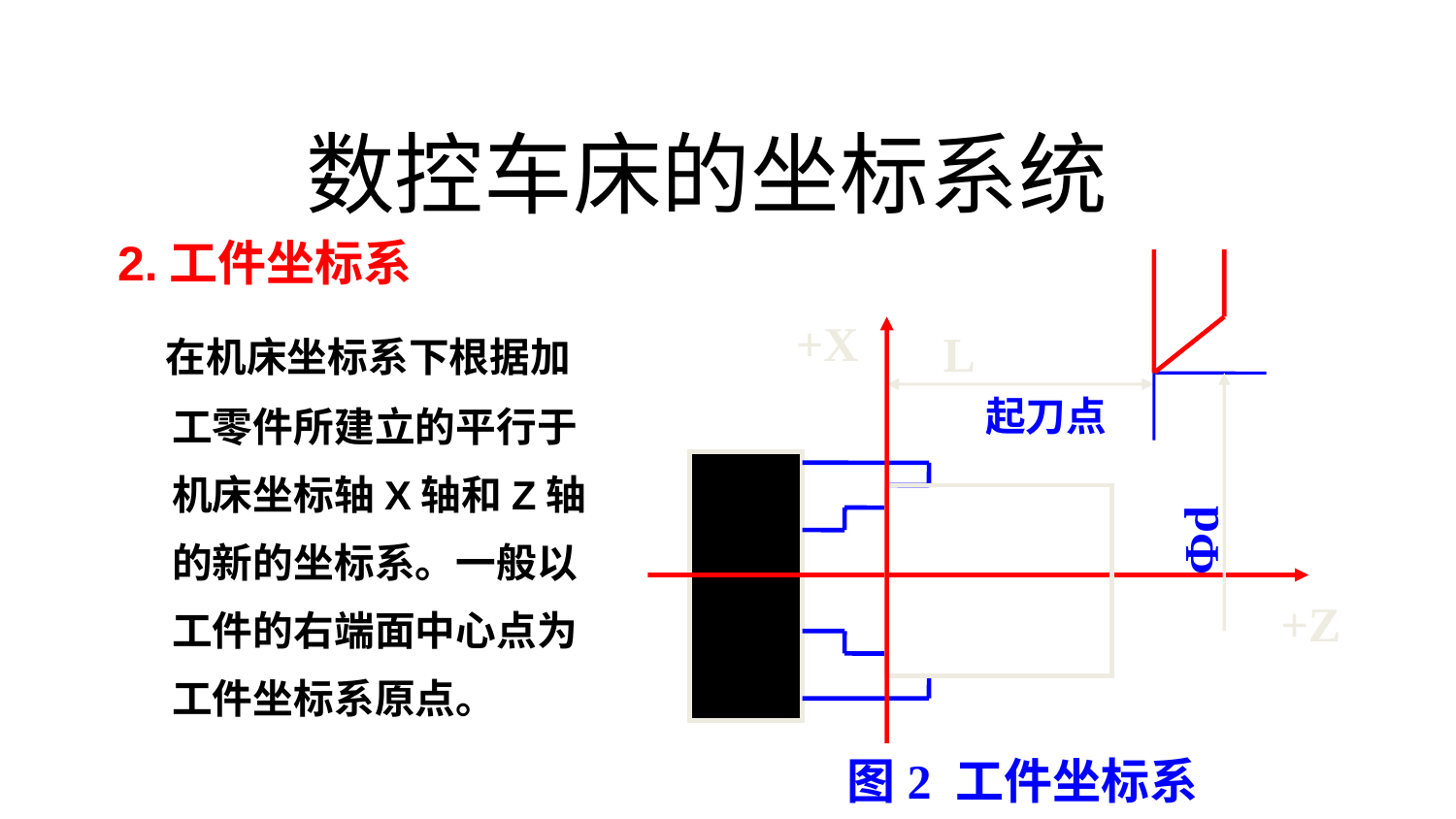

数控车床的坐标系统
2.工件坐标系
    在机床坐标系下根据加工零件所建立的平行于机床坐标轴X轴和Z轴的新的坐标系。一般以工件的右端面中心点为工件坐标系原点。

+X

L

起刀点

Фd

+Z

   图2 工件坐标系